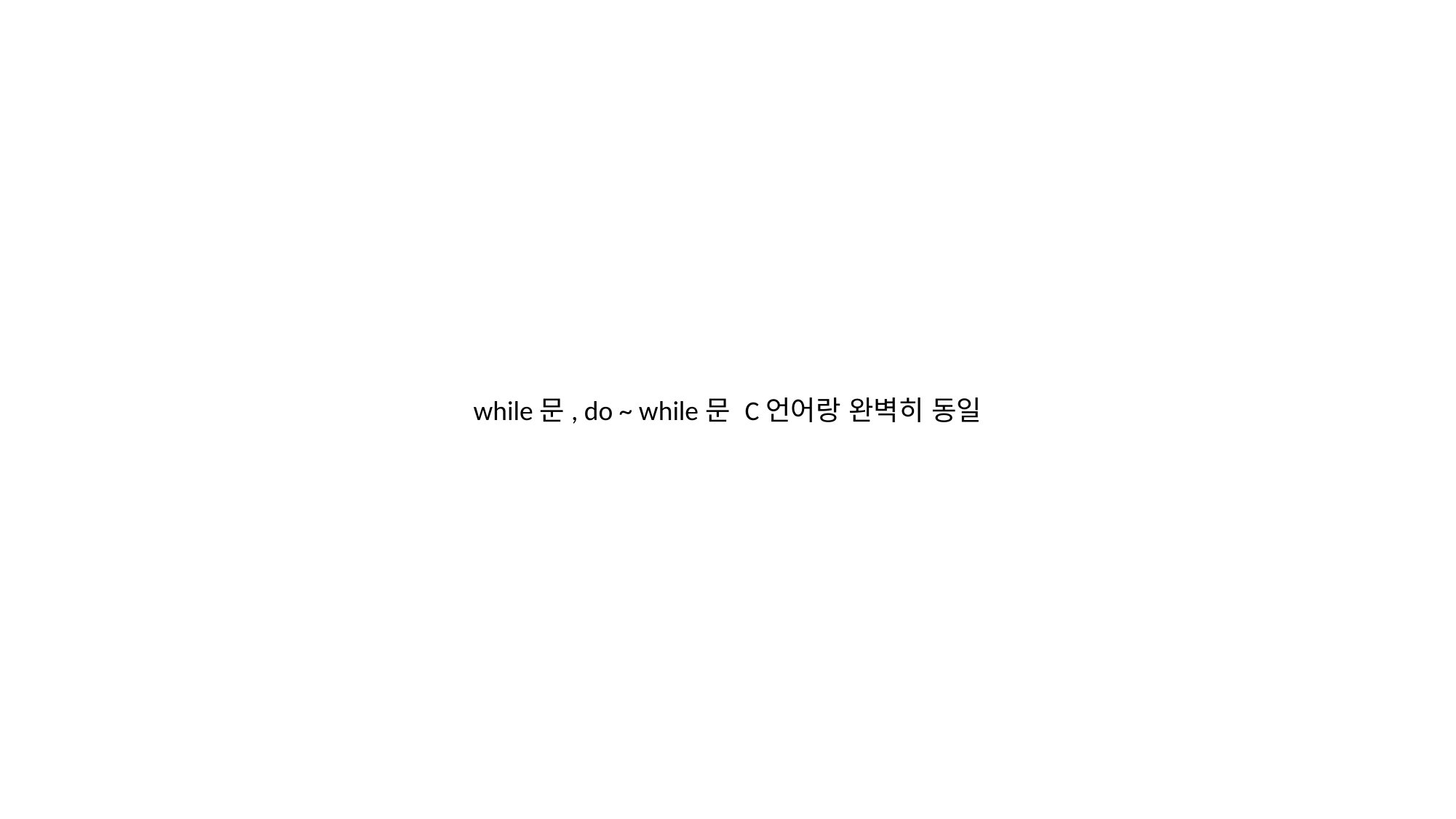

while문, do ~ while문 C언어랑 완벽히 동일